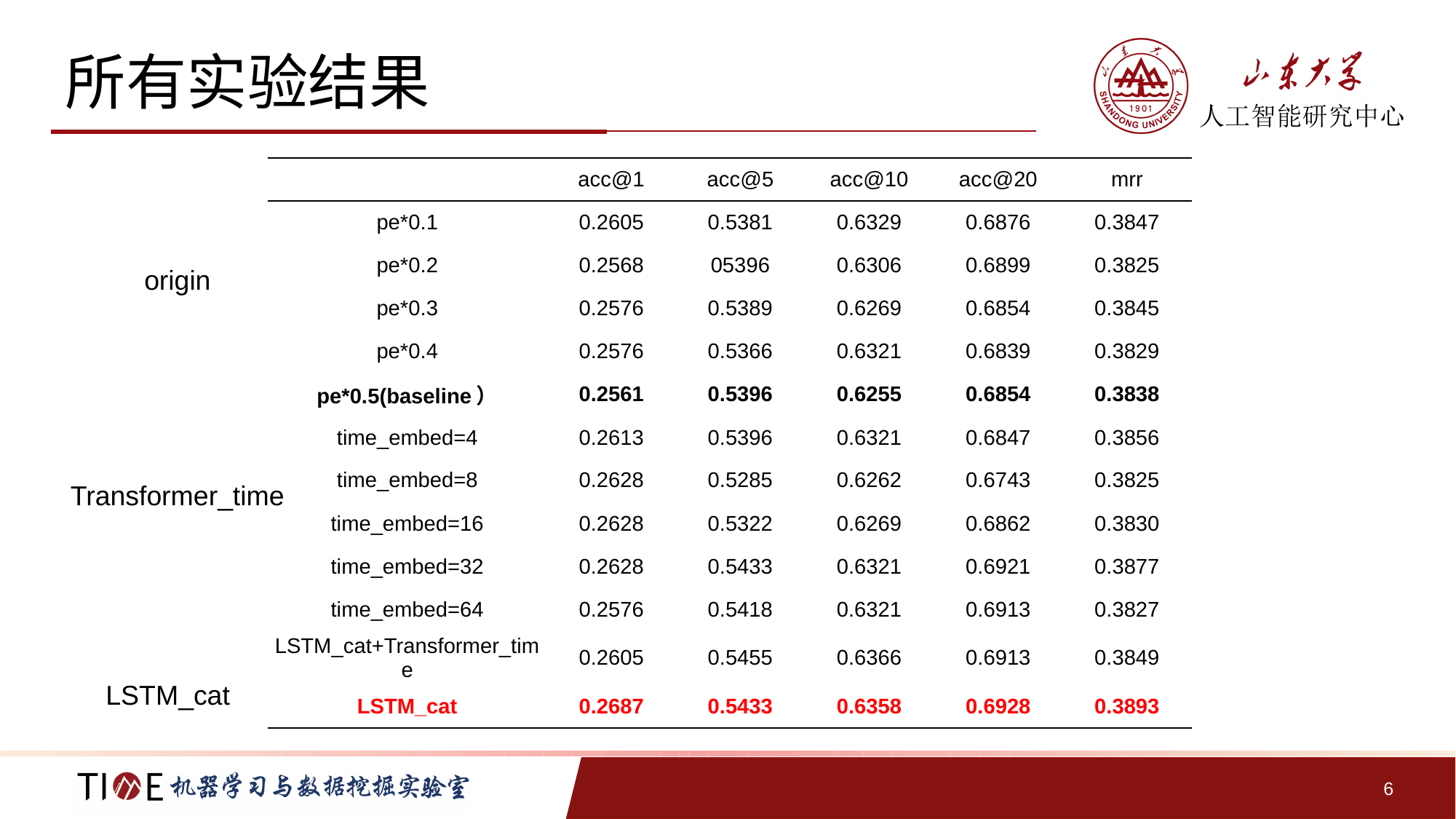

# 所有实验结果
|  | acc@1 | acc@5 | acc@10 | acc@20 | mrr |
| --- | --- | --- | --- | --- | --- |
| pe\*0.1 | 0.2605 | 0.5381 | 0.6329 | 0.6876 | 0.3847 |
| pe\*0.2 | 0.2568 | 05396 | 0.6306 | 0.6899 | 0.3825 |
| pe\*0.3 | 0.2576 | 0.5389 | 0.6269 | 0.6854 | 0.3845 |
| pe\*0.4 | 0.2576 | 0.5366 | 0.6321 | 0.6839 | 0.3829 |
| pe\*0.5(baseline） | 0.2561 | 0.5396 | 0.6255 | 0.6854 | 0.3838 |
| time\_embed=4 | 0.2613 | 0.5396 | 0.6321 | 0.6847 | 0.3856 |
| time\_embed=8 | 0.2628 | 0.5285 | 0.6262 | 0.6743 | 0.3825 |
| time\_embed=16 | 0.2628 | 0.5322 | 0.6269 | 0.6862 | 0.3830 |
| time\_embed=32 | 0.2628 | 0.5433 | 0.6321 | 0.6921 | 0.3877 |
| time\_embed=64 | 0.2576 | 0.5418 | 0.6321 | 0.6913 | 0.3827 |
| LSTM\_cat+Transformer\_time | 0.2605 | 0.5455 | 0.6366 | 0.6913 | 0.3849 |
| LSTM\_cat | 0.2687 | 0.5433 | 0.6358 | 0.6928 | 0.3893 |
origin
Transformer_time
LSTM_cat
6